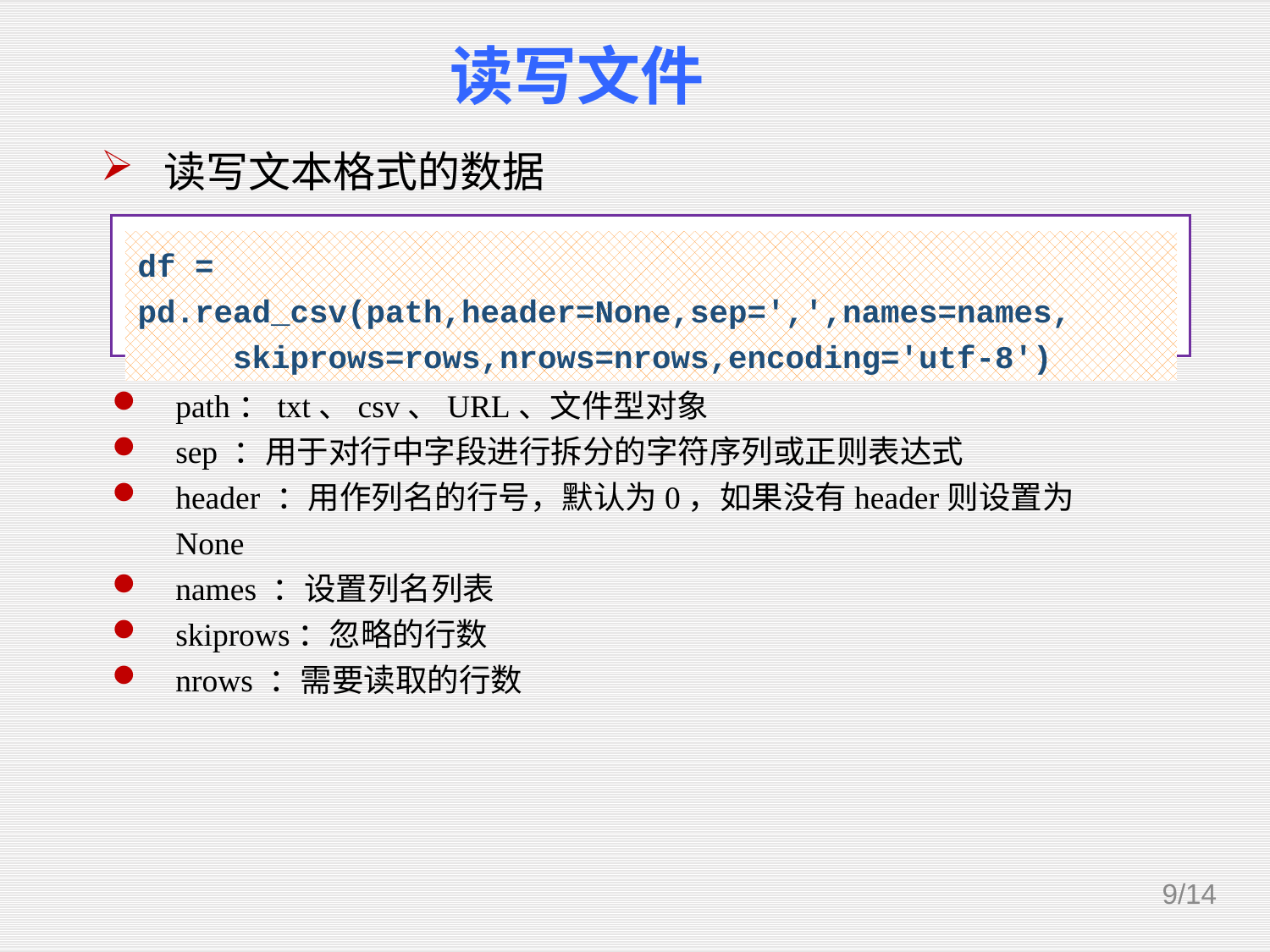

读写文件
读写文本格式的数据

df = pd.read_csv(path,header=None,sep=',',names=names,
     skiprows=rows,nrows=nrows,encoding='utf-8')
path：txt、csv、URL、文件型对象
sep ：用于对行中字段进行拆分的字符序列或正则表达式
header ：用作列名的行号，默认为0，如果没有header则设置为None
names ：设置列名列表
skiprows：忽略的行数
nrows ：需要读取的行数